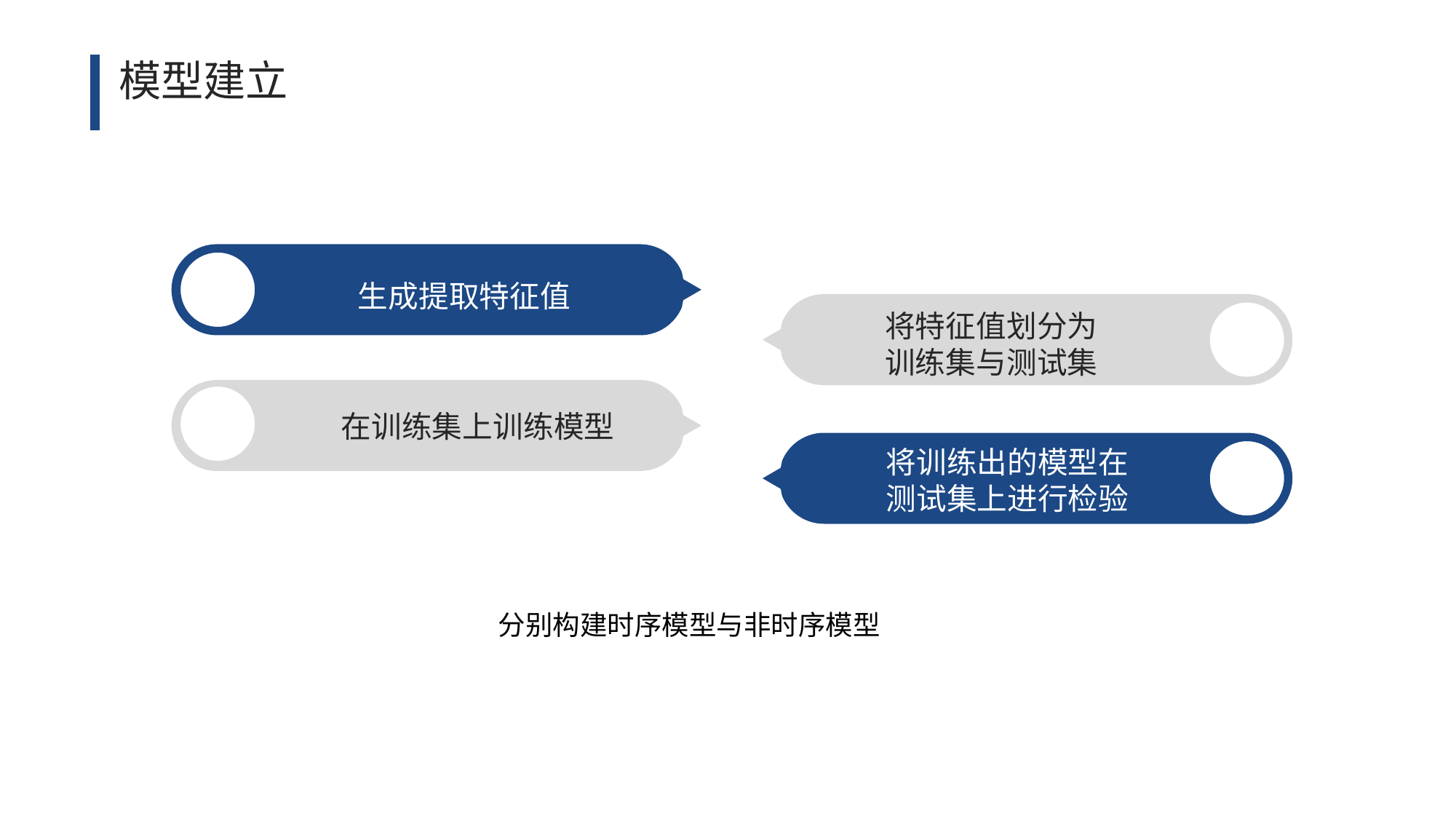

模型建立

生成提取特征值
将特征值划分为训练集与测试集
在训练集上训练模型
将训练出的模型在测试集上进行检验
分别构建时序模型与非时序模型